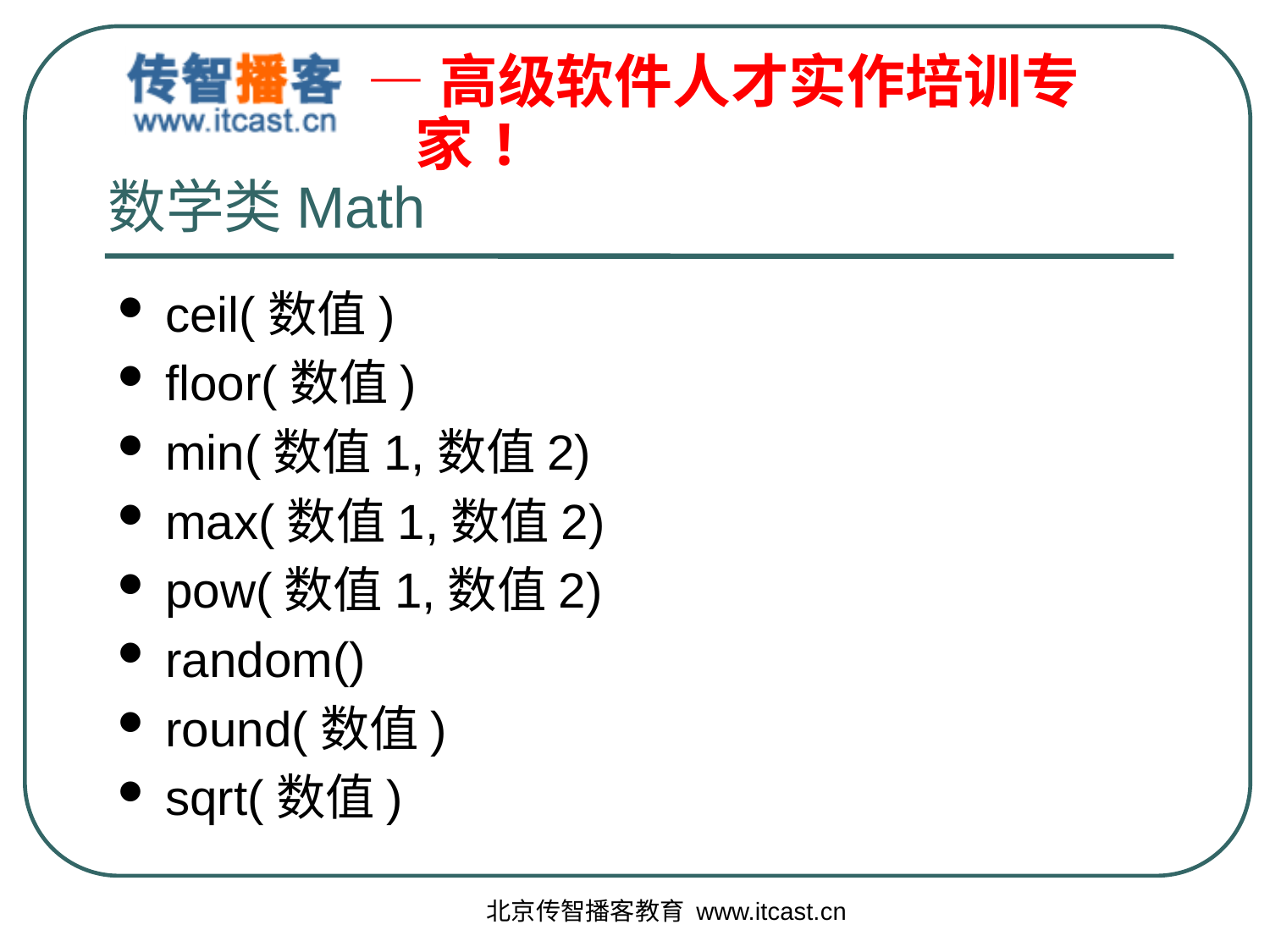

# 数学类Math
ceil(数值)
floor(数值)
min(数值1,数值2)
max(数值1,数值2)
pow(数值1,数值2)
random()
round(数值)
sqrt(数值)
北京传智播客教育 www.itcast.cn